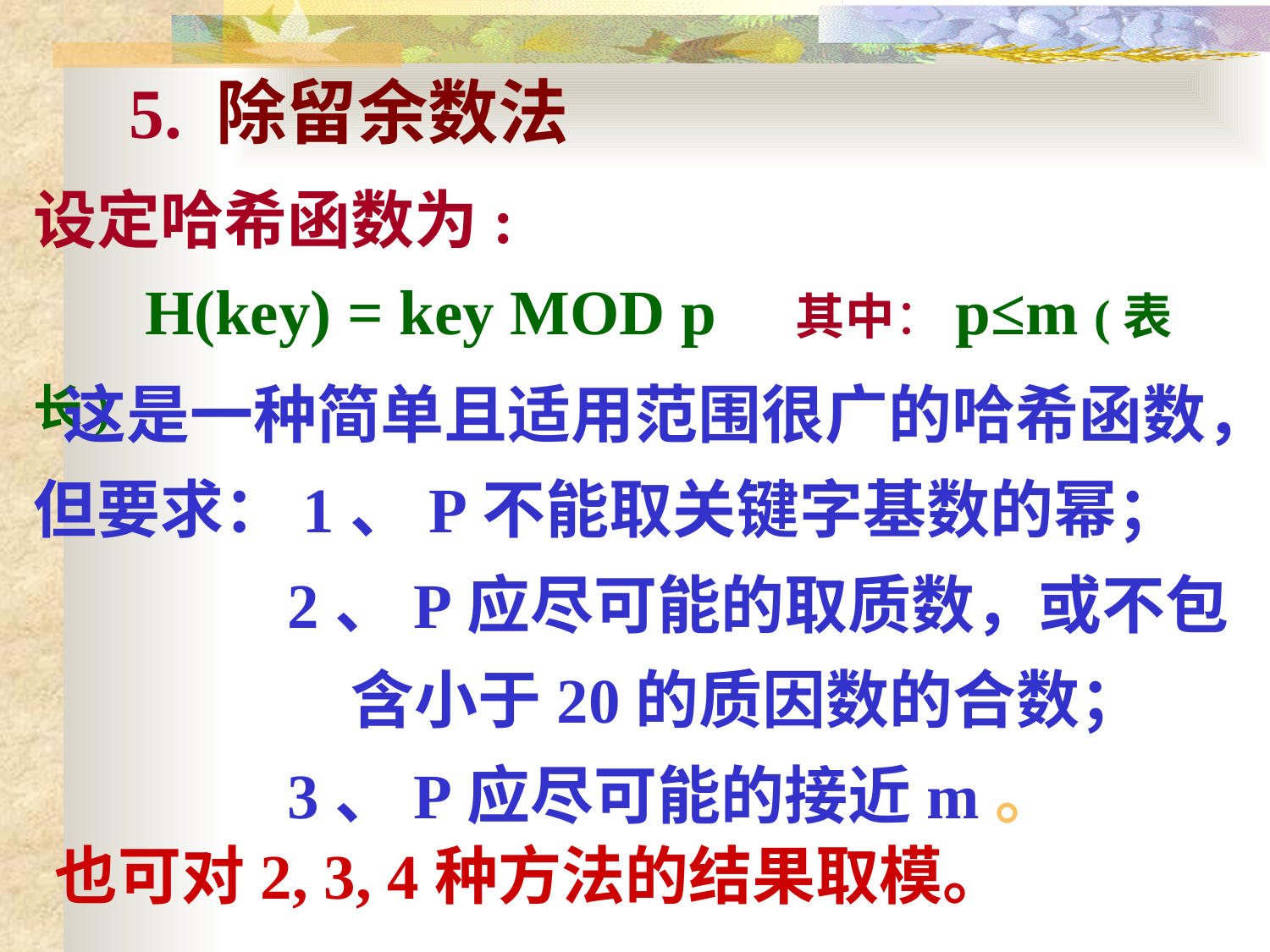

5. 除留余数法
设定哈希函数为:
       H(key) = key MOD p    其中：p≤m (表长)
 这是一种简单且适用范围很广的哈希函数，但要求：1、P不能取关键字基数的幂；
                2、P应尽可能的取质数，或不包
                     含小于20的质因数的合数；
                3、P应尽可能的接近m。
也可对2, 3, 4种方法的结果取模。